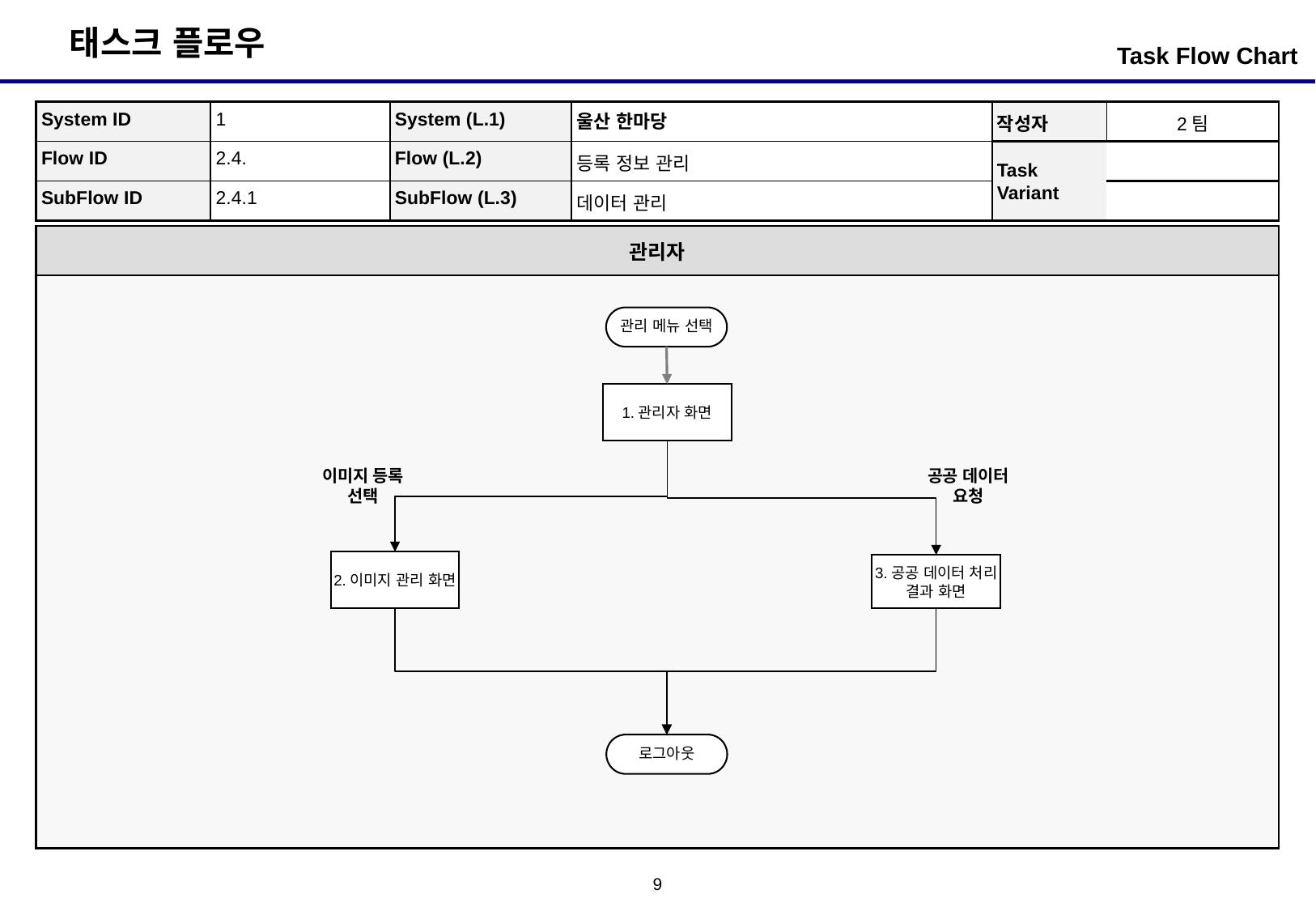

Task Flow Chart
| System ID | 1 | System (L.1) | 울산 한마당 | 작성자 | 2팀 |
| --- | --- | --- | --- | --- | --- |
| Flow ID | 2.4. | Flow (L.2) | 등록 정보 관리 | Task Variant |  |
| SubFlow ID | 2.4.1 | SubFlow (L.3) | 데이터 관리 |  |  |
| 관리자 |
| --- |
|  |
관리 메뉴 선택
1.관리자 화면
이미지 등록 선택
공공 데이터 요청
2.이미지 관리 화면
3.공공 데이터 처리 결과 화면
로그아웃